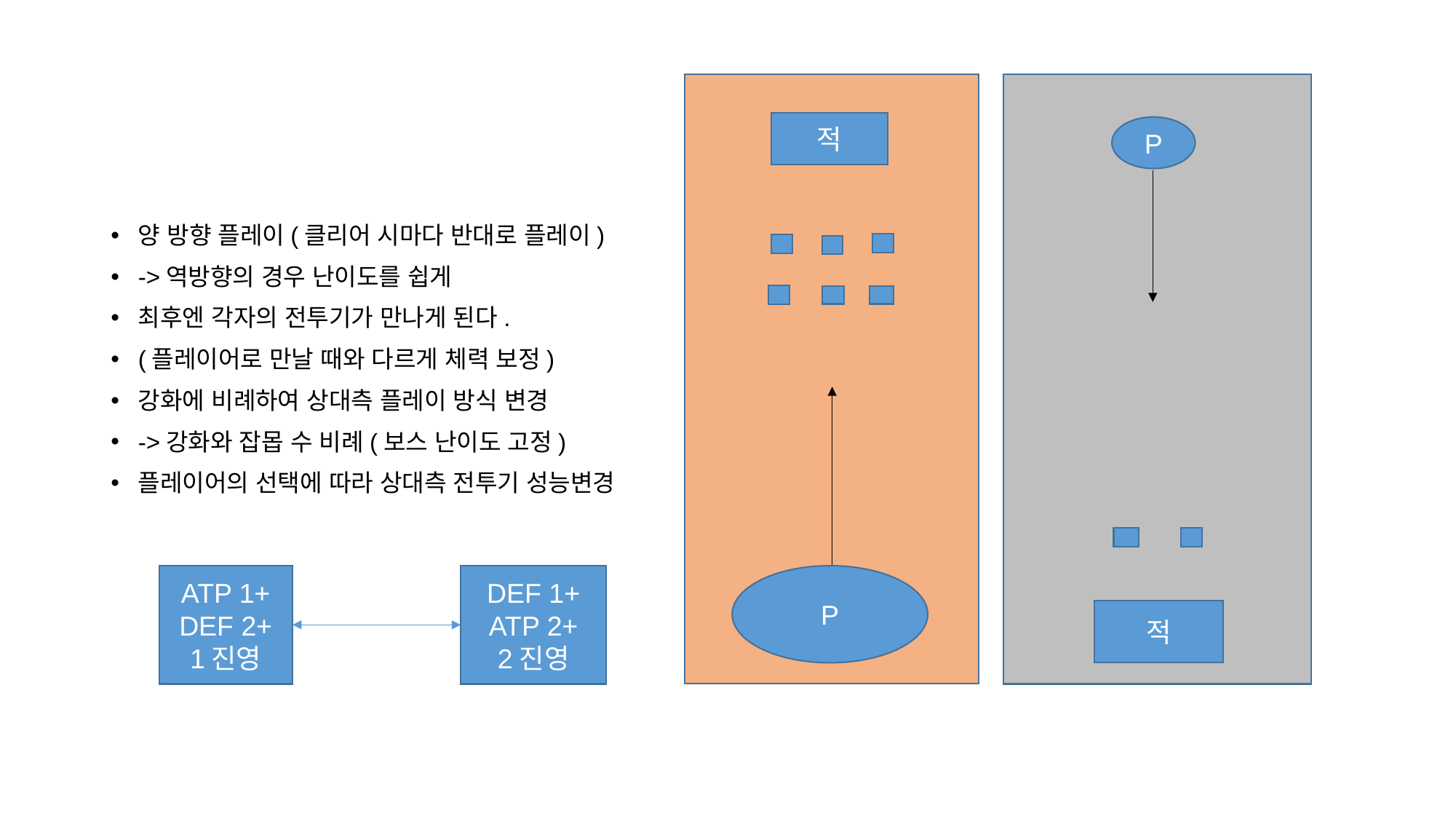

#

적
P
양 방향 플레이(클리어 시마다 반대로 플레이)
->역방향의 경우 난이도를 쉽게
최후엔 각자의 전투기가 만나게 된다.
(플레이어로 만날 때와 다르게 체력 보정)
강화에 비례하여 상대측 플레이 방식 변경
->강화와 잡몹 수 비례(보스 난이도 고정)
플레이어의 선택에 따라 상대측 전투기 성능변경

ATP 1+
DEF 2+
1진영
DEF 1+
ATP 2+
2진영
P
적